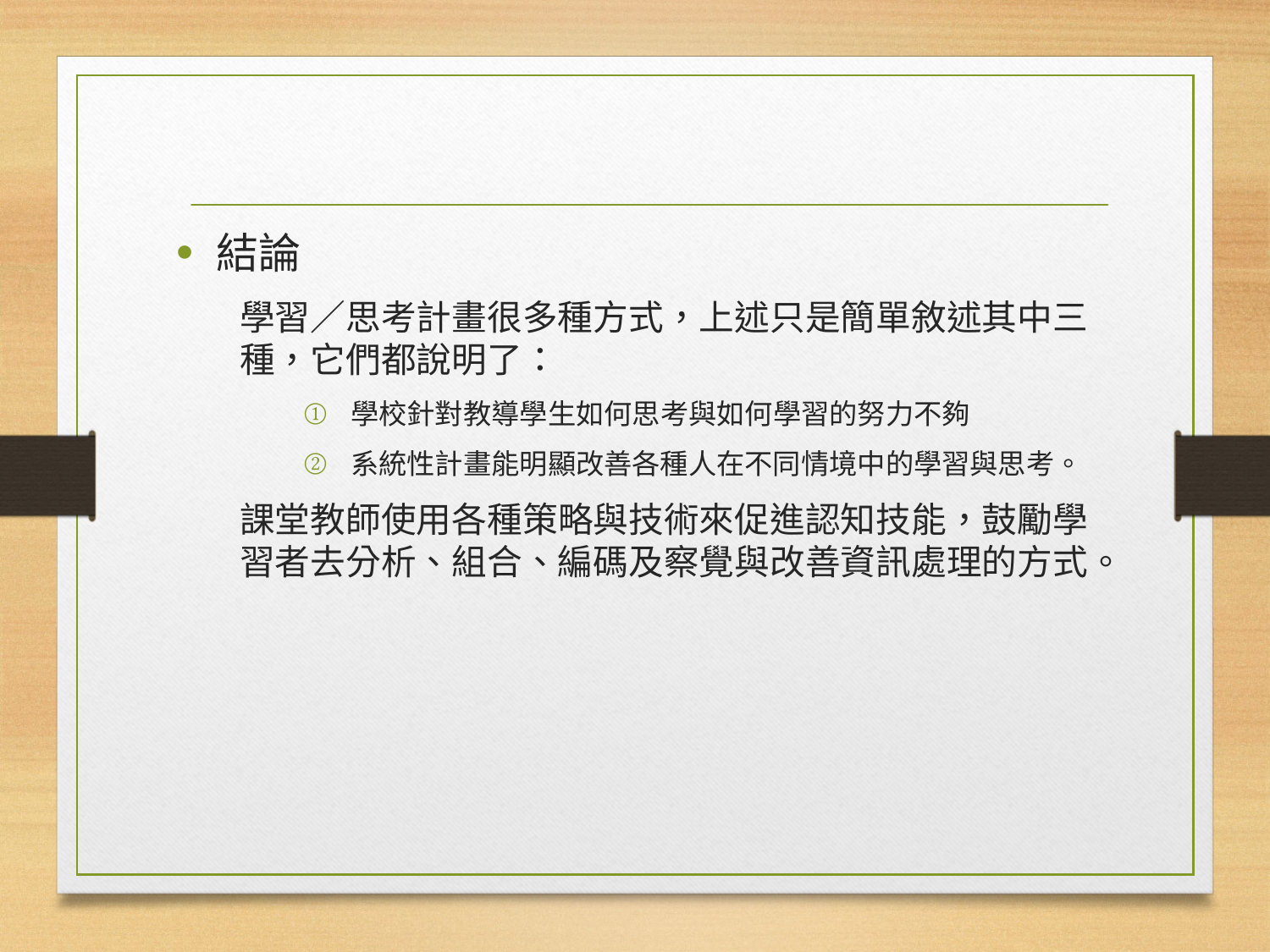

#
結論
學習／思考計畫很多種方式，上述只是簡單敘述其中三種，它們都說明了：
學校針對教導學生如何思考與如何學習的努力不夠
系統性計畫能明顯改善各種人在不同情境中的學習與思考。
課堂教師使用各種策略與技術來促進認知技能，鼓勵學習者去分析、組合、編碼及察覺與改善資訊處理的方式。